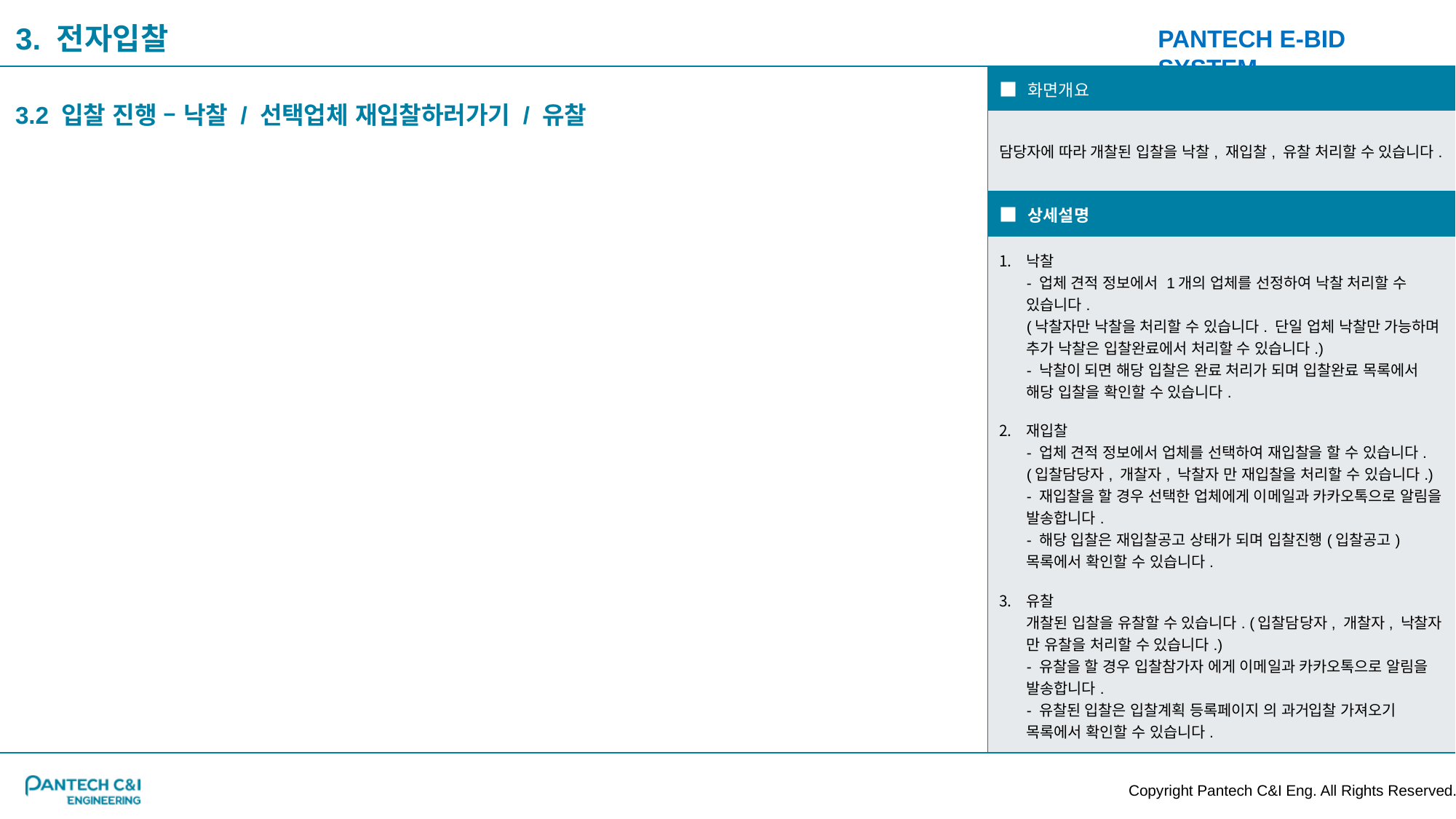

3. 전자입찰
| ■ 화면개요 |
| --- |
| 담당자에 따라 개찰된 입찰을 낙찰, 재입찰, 유찰 처리할 수 있습니다. |
| ■ 상세설명 |
| 낙찰 - 업체 견적 정보에서 1개의 업체를 선정하여 낙찰 처리할 수 있습니다. (낙찰자만 낙찰을 처리할 수 있습니다. 단일 업체 낙찰만 가능하며 추가 낙찰은 입찰완료에서 처리할 수 있습니다.) - 낙찰이 되면 해당 입찰은 완료 처리가 되며 입찰완료 목록에서 해당 입찰을 확인할 수 있습니다. 재입찰 - 업체 견적 정보에서 업체를 선택하여 재입찰을 할 수 있습니다. (입찰담당자, 개찰자, 낙찰자 만 재입찰을 처리할 수 있습니다.) - 재입찰을 할 경우 선택한 업체에게 이메일과 카카오톡으로 알림을 발송합니다. - 해당 입찰은 재입찰공고 상태가 되며 입찰진행(입찰공고) 목록에서 확인할 수 있습니다. 유찰 개찰된 입찰을 유찰할 수 있습니다. (입찰담당자, 개찰자, 낙찰자 만 유찰을 처리할 수 있습니다.) - 유찰을 할 경우 입찰참가자 에게 이메일과 카카오톡으로 알림을 발송합니다. - 유찰된 입찰은 입찰계획 등록페이지 의 과거입찰 가져오기 목록에서 확인할 수 있습니다. |
3.2 입찰 진행 – 낙찰 / 선택업체 재입찰하러가기 / 유찰